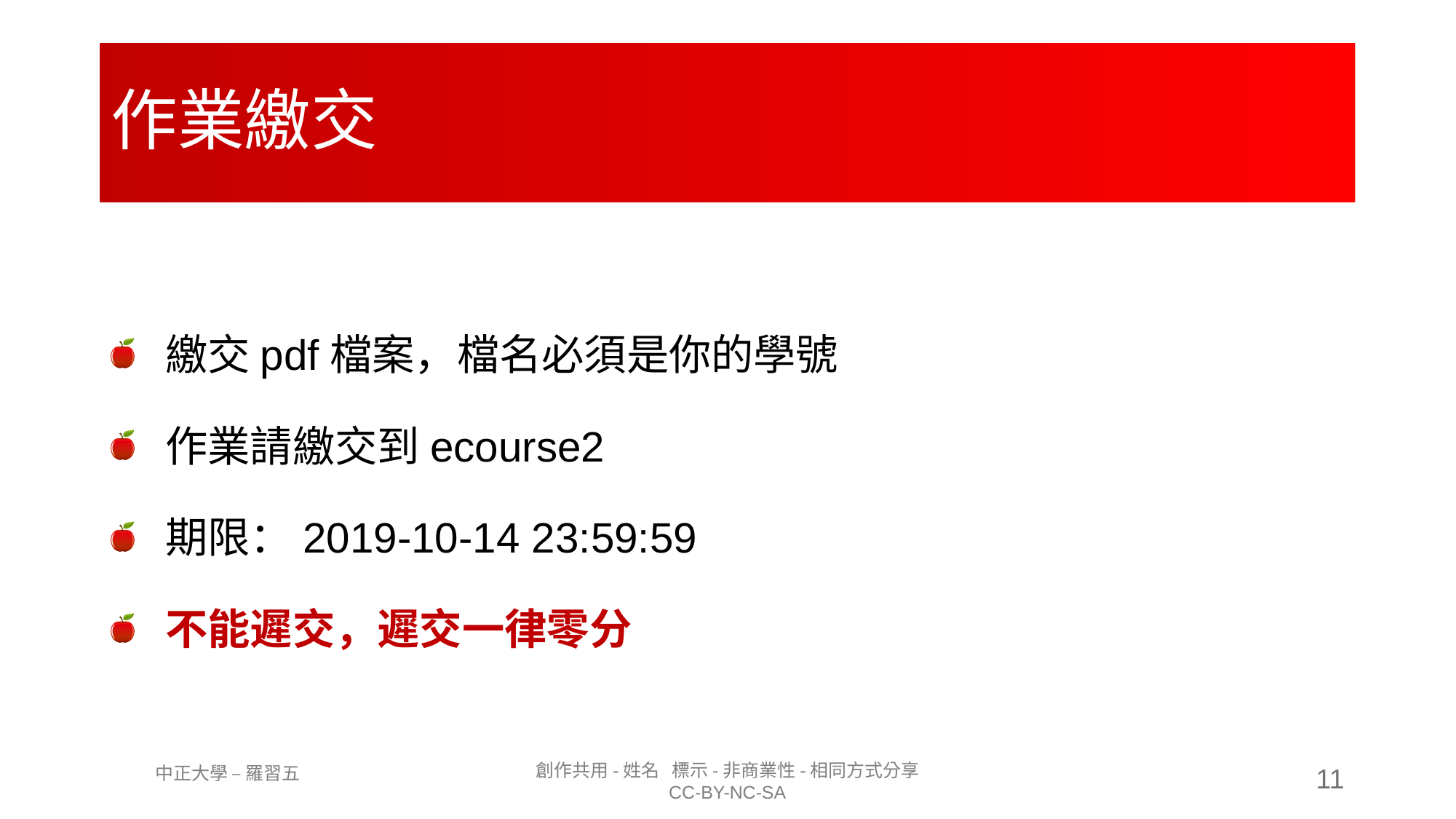

# 作業繳交
繳交pdf檔案，檔名必須是你的學號
作業請繳交到ecourse2
期限：2019-10-14 23:59:59
不能遲交，遲交一律零分